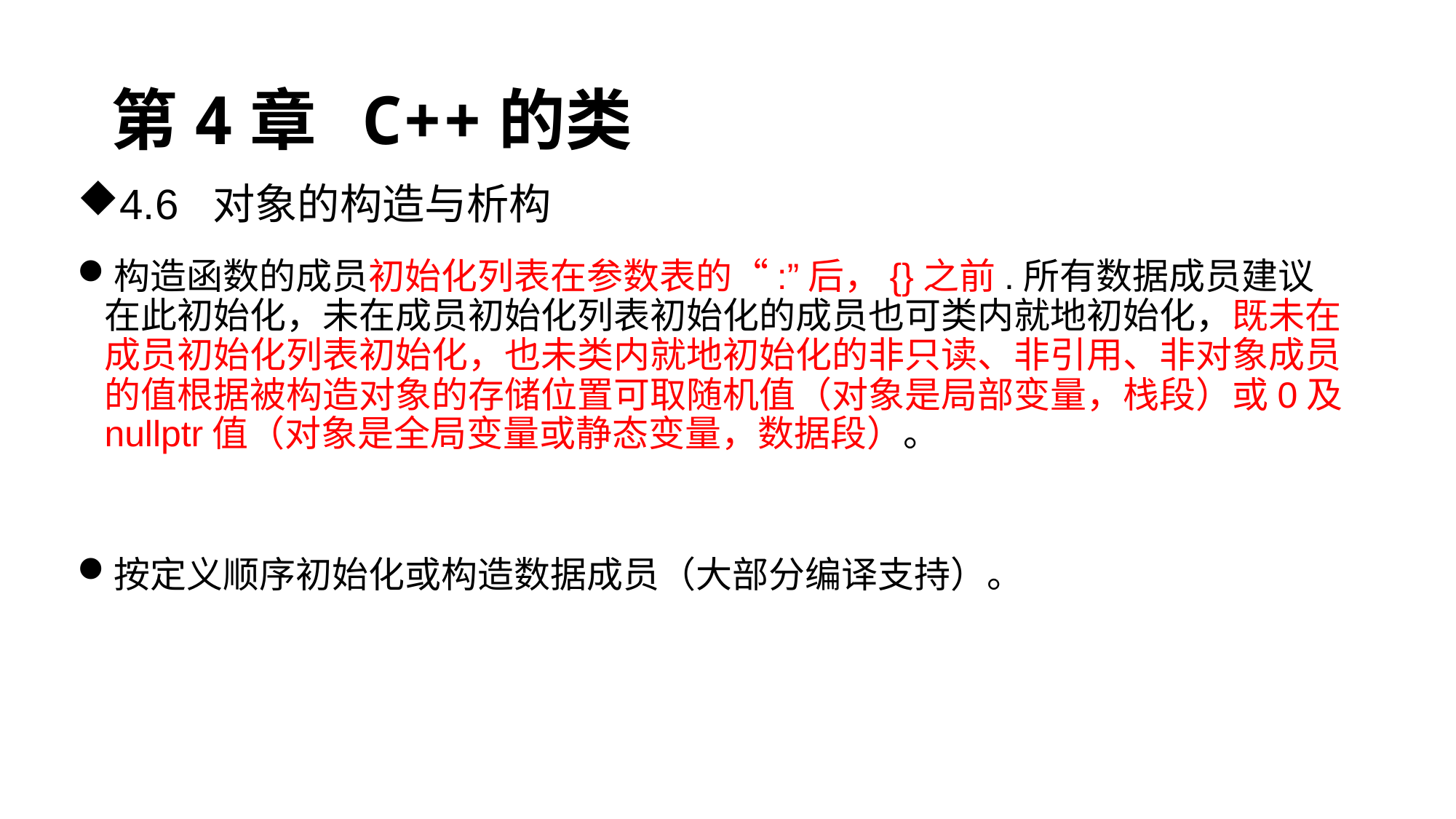

# 第4章  C++的类
4.6  对象的构造与析构
构造函数的成员初始化列表在参数表的“:”后，{}之前.所有数据成员建议在此初始化，未在成员初始化列表初始化的成员也可类内就地初始化，既未在成员初始化列表初始化，也未类内就地初始化的非只读、非引用、非对象成员的值根据被构造对象的存储位置可取随机值（对象是局部变量，栈段）或0及nullptr值（对象是全局变量或静态变量，数据段）。

按定义顺序初始化或构造数据成员（大部分编译支持）。